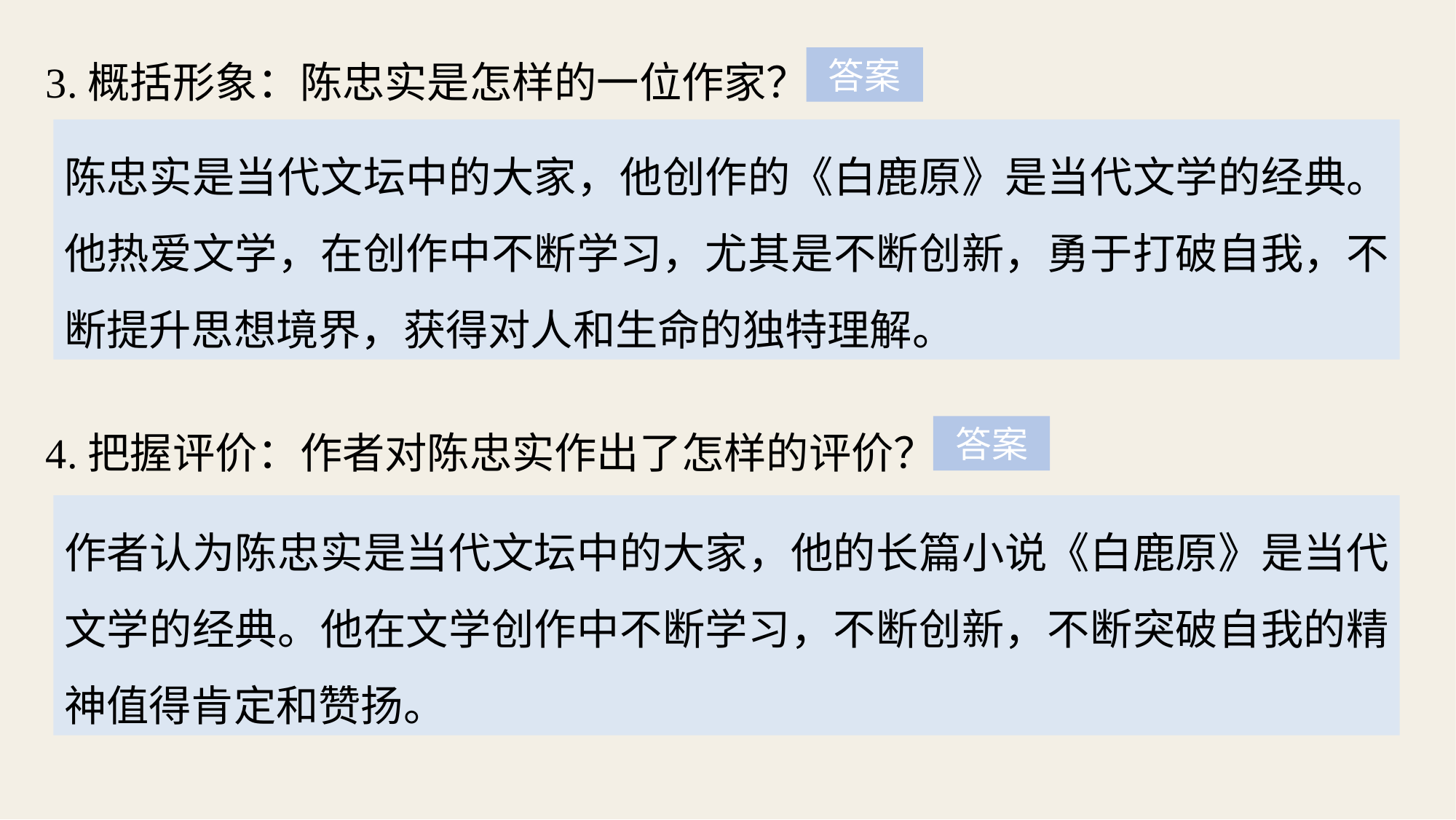

3.概括形象：陈忠实是怎样的一位作家？
答案
陈忠实是当代文坛中的大家，他创作的《白鹿原》是当代文学的经典。他热爱文学，在创作中不断学习，尤其是不断创新，勇于打破自我，不断提升思想境界，获得对人和生命的独特理解。
4.把握评价：作者对陈忠实作出了怎样的评价？
答案
作者认为陈忠实是当代文坛中的大家，他的长篇小说《白鹿原》是当代文学的经典。他在文学创作中不断学习，不断创新，不断突破自我的精神值得肯定和赞扬。